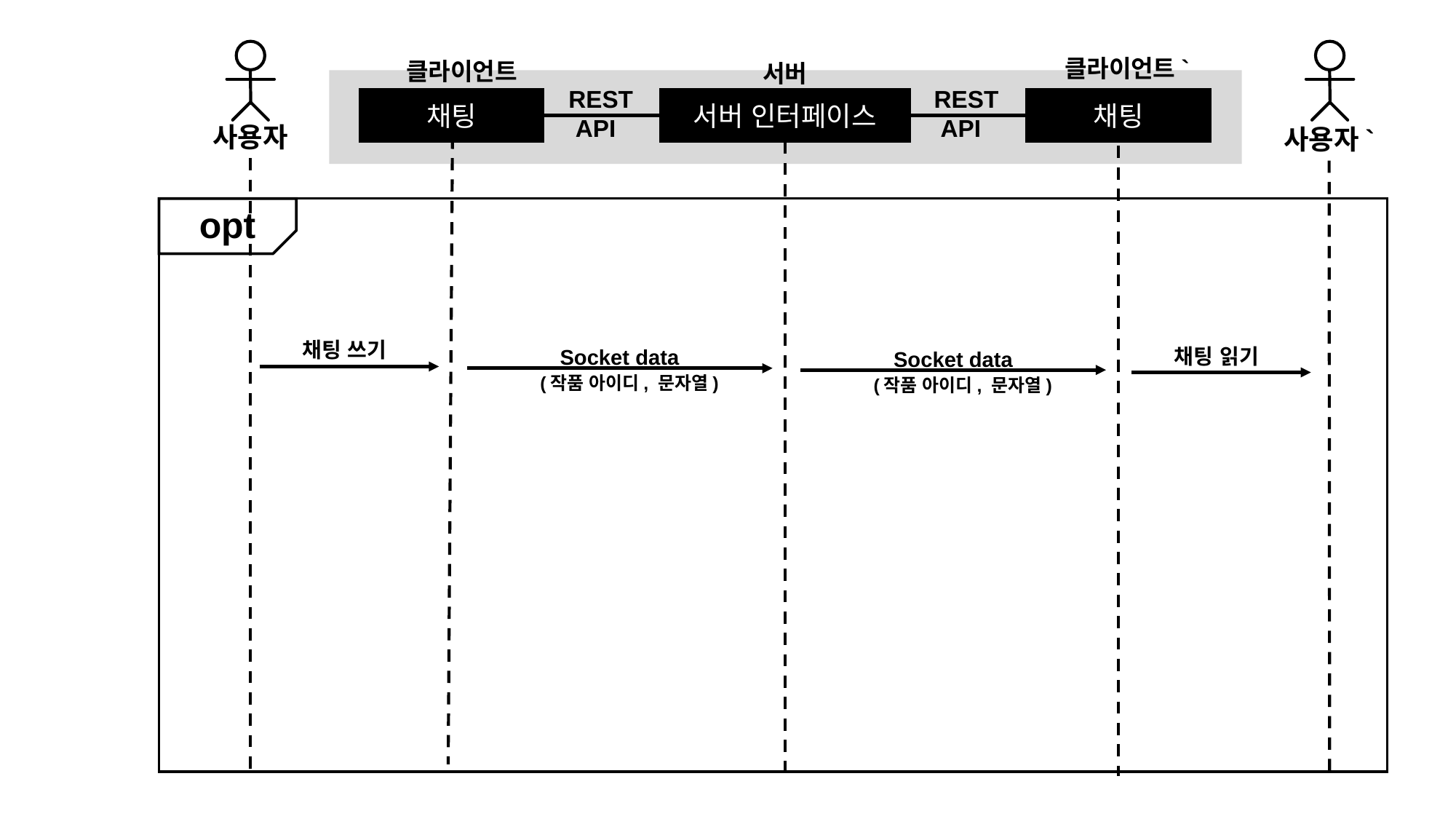

사용자

사용자`
클라이언트`
클라이언트
서버

REST
 API
서버 인터페이스
채팅
채팅
REST
 API
opt

채팅 쓰기
채팅 읽기
Socket data
Socket data
(작품 아이디, 문자열)
(작품 아이디, 문자열)